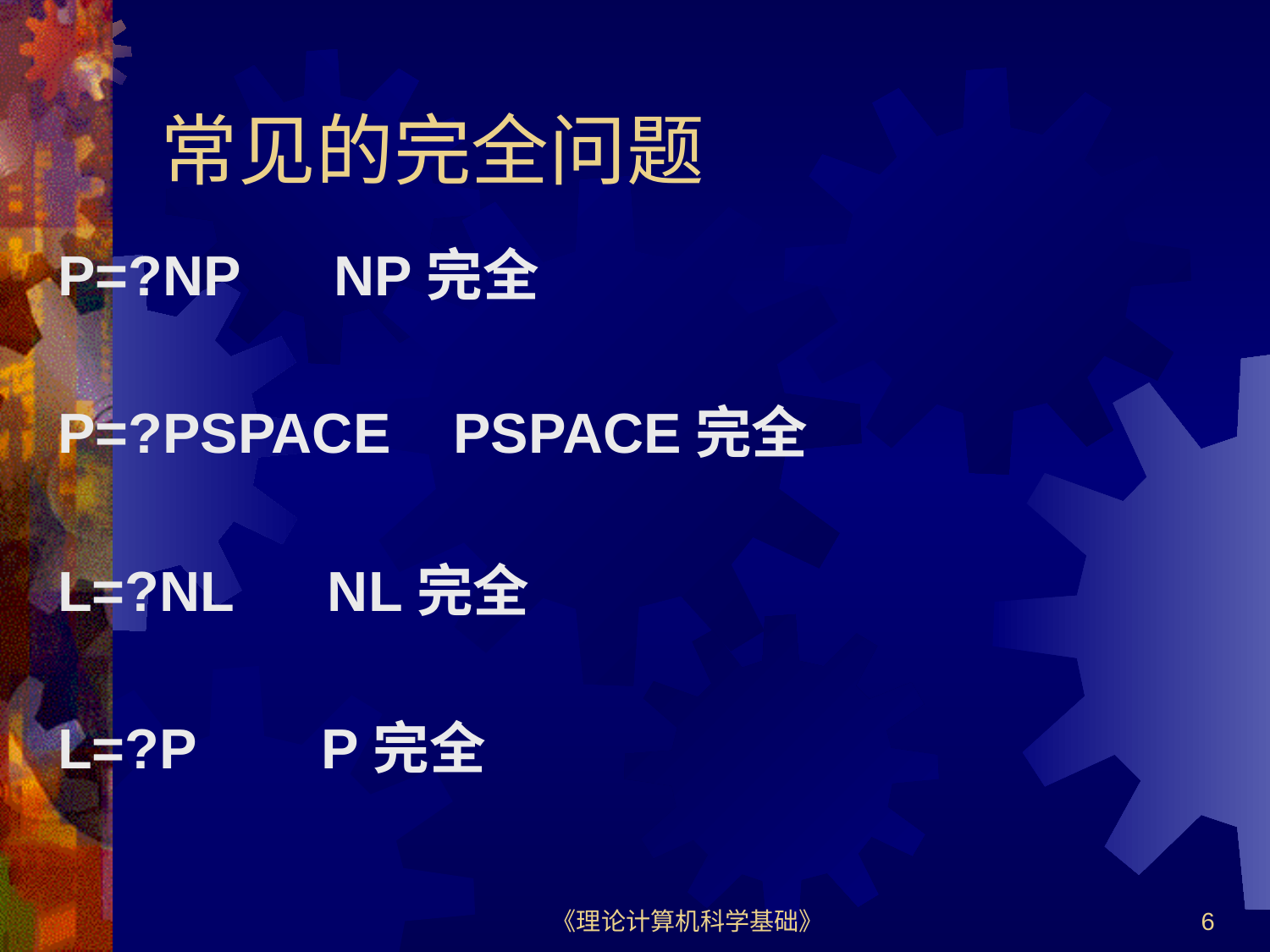

# 常见的完全问题
P=?NP      NP完全

P=?PSPACE    PSPACE完全

L=?NL      NL完全

L=?P        P完全
《理论计算机科学基础》
6